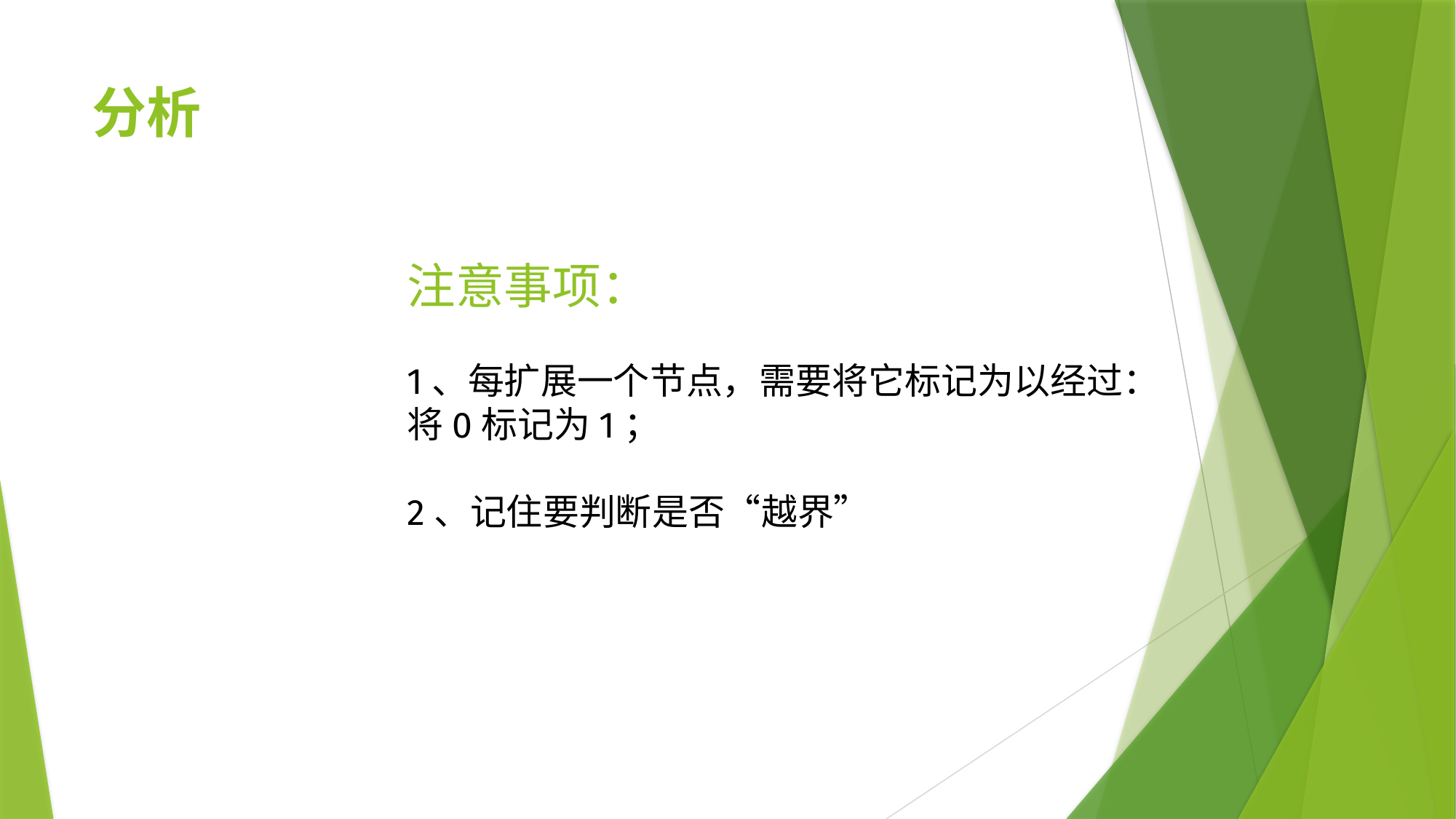

# 分析

注意事项：

1、每扩展一个节点，需要将它标记为以经过：
将0标记为1；

2、记住要判断是否“越界”